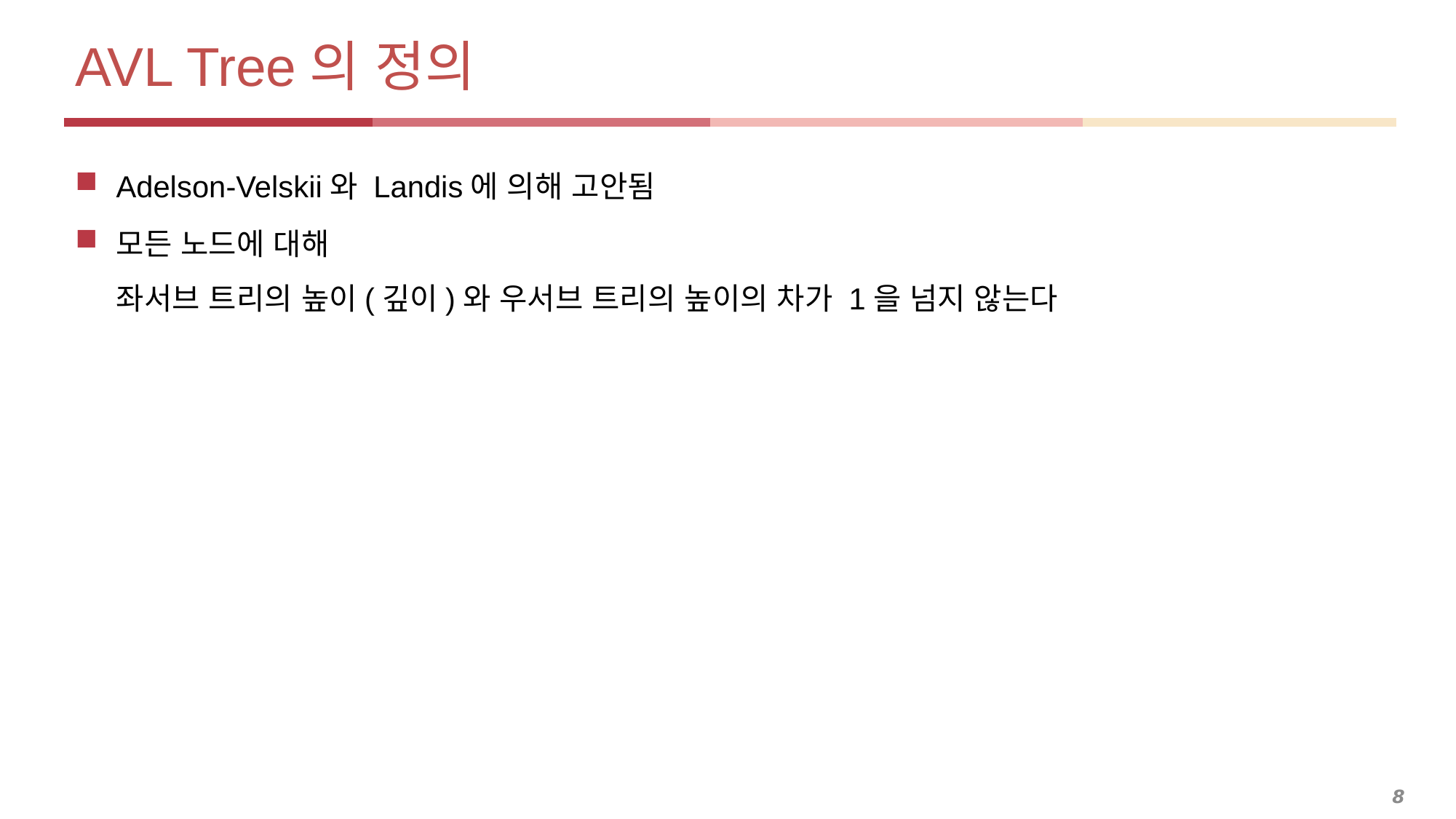

# AVL Tree의 정의
Adelson-Velskii와 Landis에 의해 고안됨
모든 노드에 대해
좌서브 트리의 높이(깊이)와 우서브 트리의 높이의 차가 1을 넘지 않는다